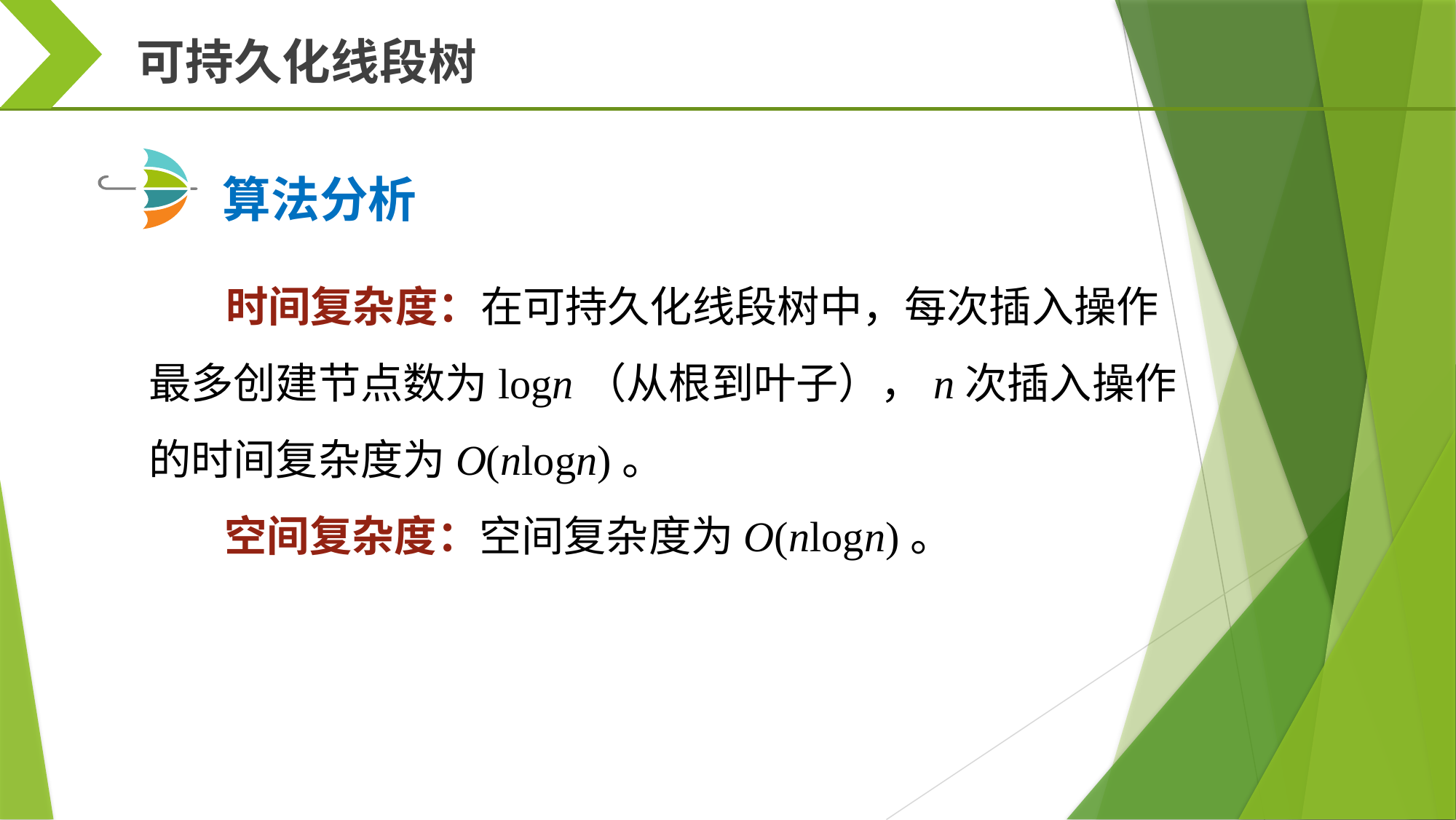

可持久化线段树

算法分析
时间复杂度：在可持久化线段树中，每次插入操作最多创建节点数为logn（从根到叶子），n次插入操作的时间复杂度为O(nlogn)。
空间复杂度：空间复杂度为O(nlogn)。